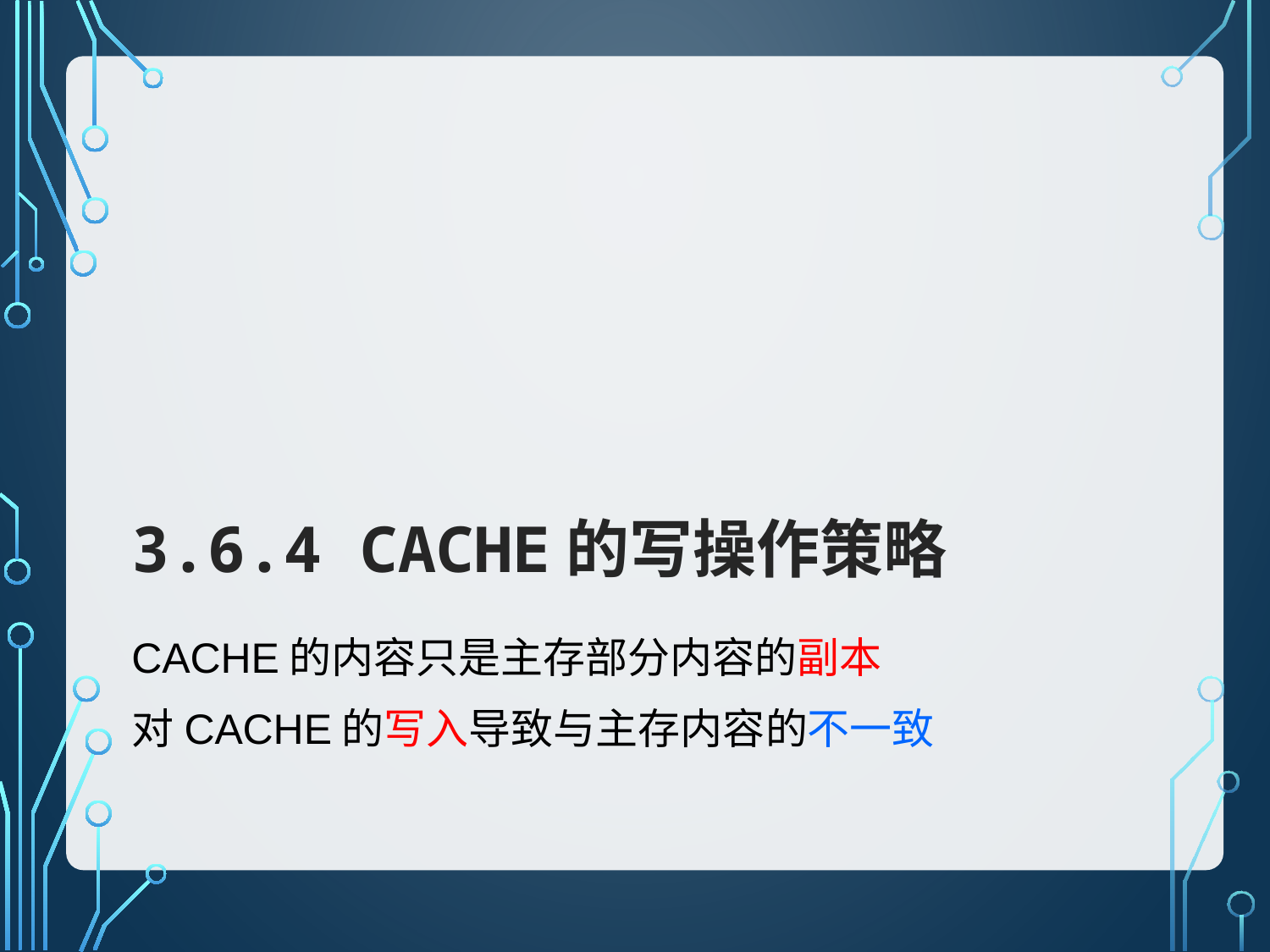

# 3.6.4 Cache的写操作策略
Cache的内容只是主存部分内容的副本
对Cache的写入导致与主存内容的不一致